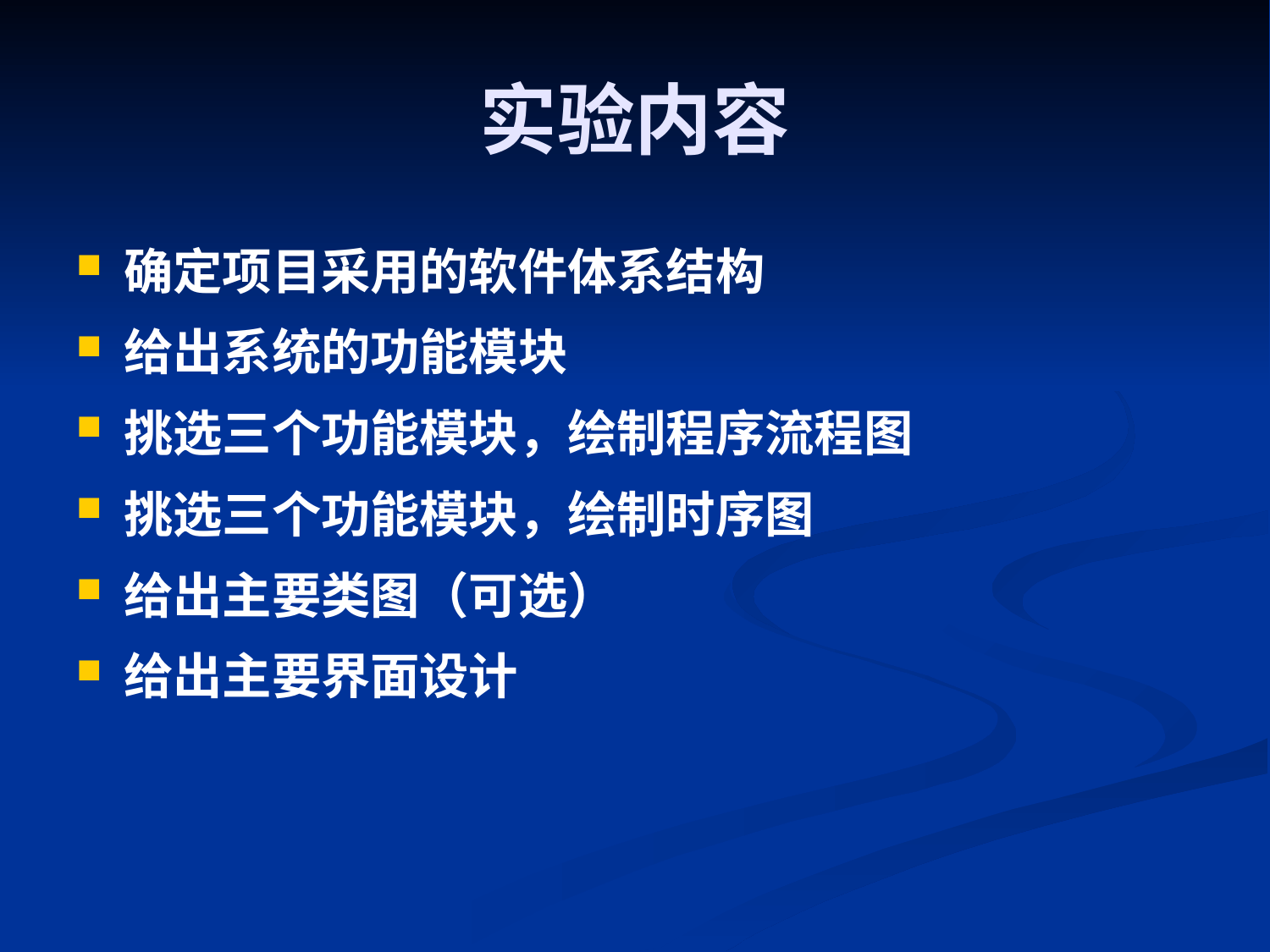

# 实验内容
确定项目采用的软件体系结构
给出系统的功能模块
挑选三个功能模块，绘制程序流程图
挑选三个功能模块，绘制时序图
给出主要类图（可选）
给出主要界面设计